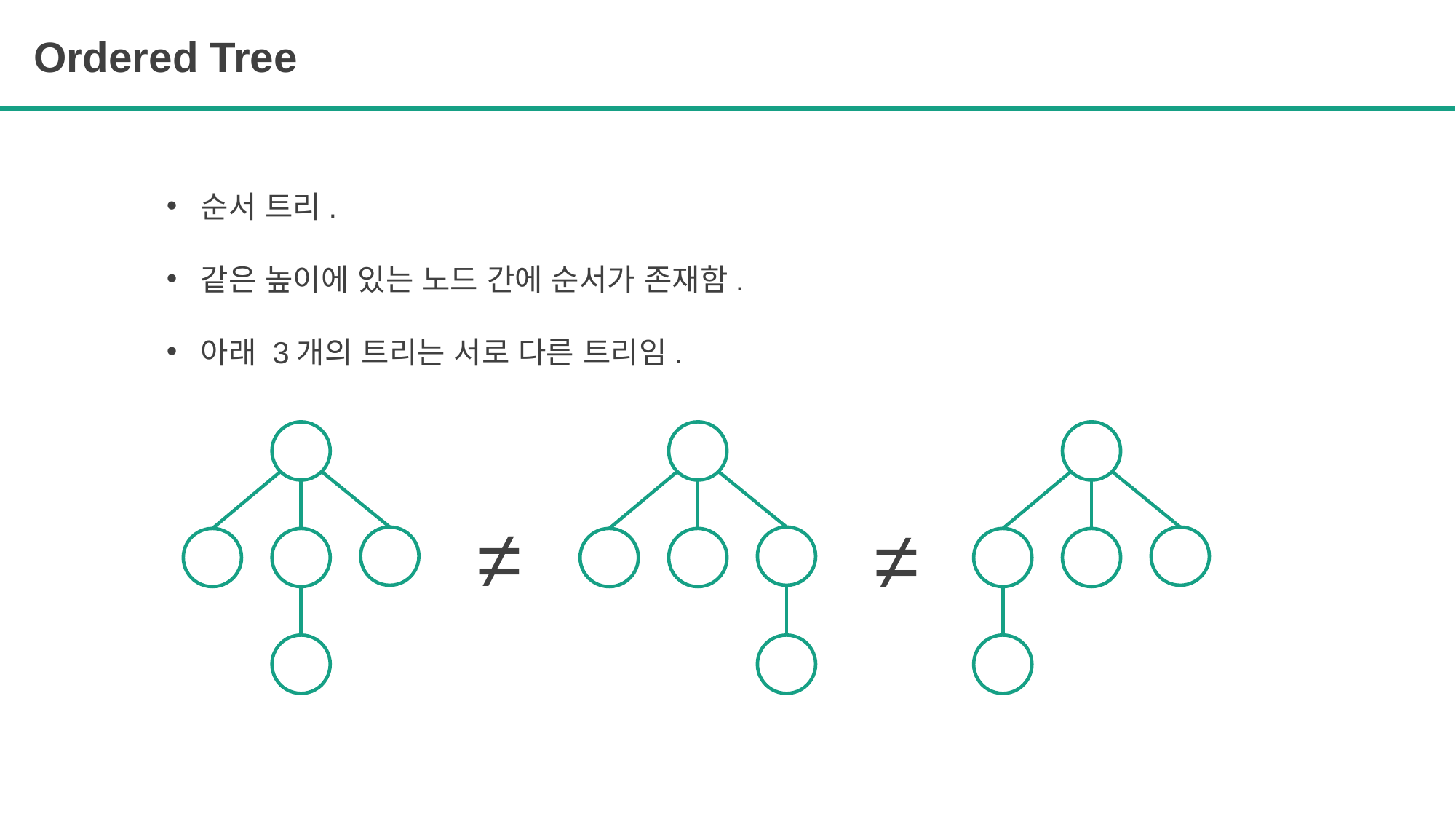

Ordered Tree
순서 트리.

같은 높이에 있는 노드 간에 순서가 존재함.

아래 3개의 트리는 서로 다른 트리임.

≠
≠